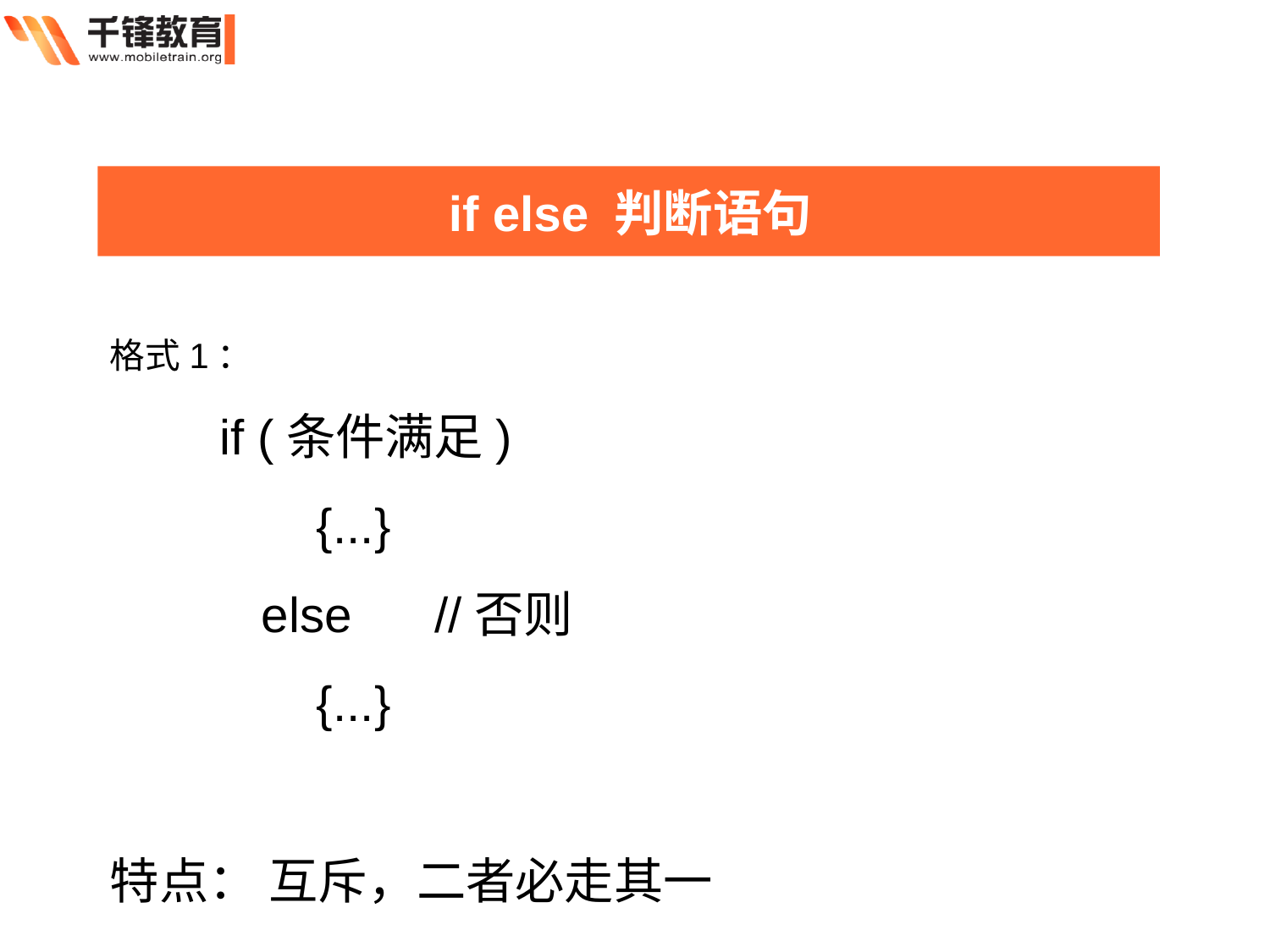

if else 判断语句
格式1：
          if (条件满足)
               {...}
           else      //否则
               {...}

特点： 互斥，二者必走其一